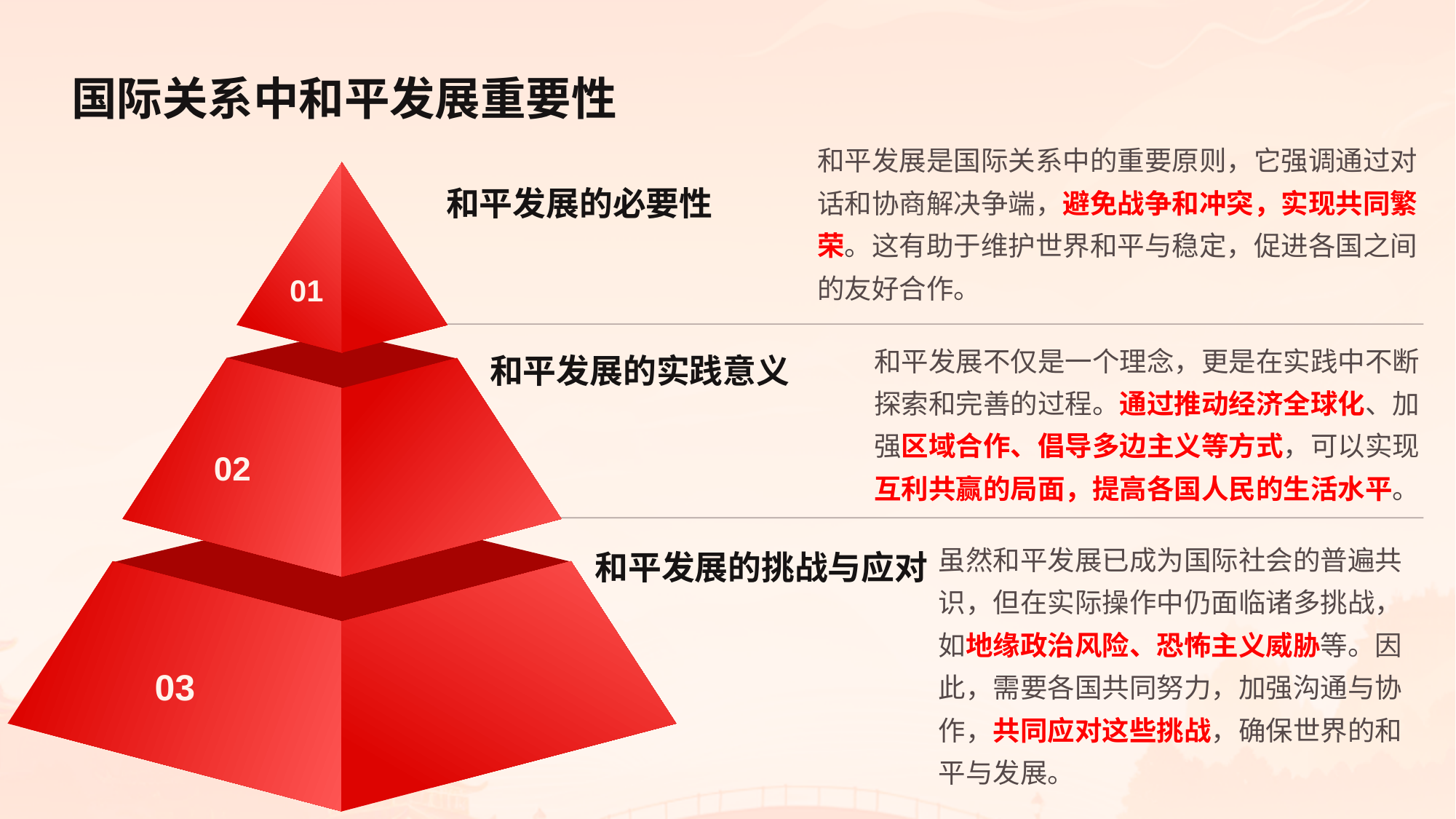

国际关系中和平发展重要性
和平发展是国际关系中的重要原则，它强调通过对话和协商解决争端，避免战争和冲突，实现共同繁荣。这有助于维护世界和平与稳定，促进各国之间的友好合作。
和平发展的必要性
01

和平发展的实践意义

和平发展不仅是一个理念，更是在实践中不断探索和完善的过程。通过推动经济全球化、加强区域合作、倡导多边主义等方式，可以实现互利共赢的局面，提高各国人民的生活水平。
02

和平发展的挑战与应对
虽然和平发展已成为国际社会的普遍共识，但在实际操作中仍面临诸多挑战，如地缘政治风险、恐怖主义威胁等。因此，需要各国共同努力，加强沟通与协作，共同应对这些挑战，确保世界的和平与发展。
03